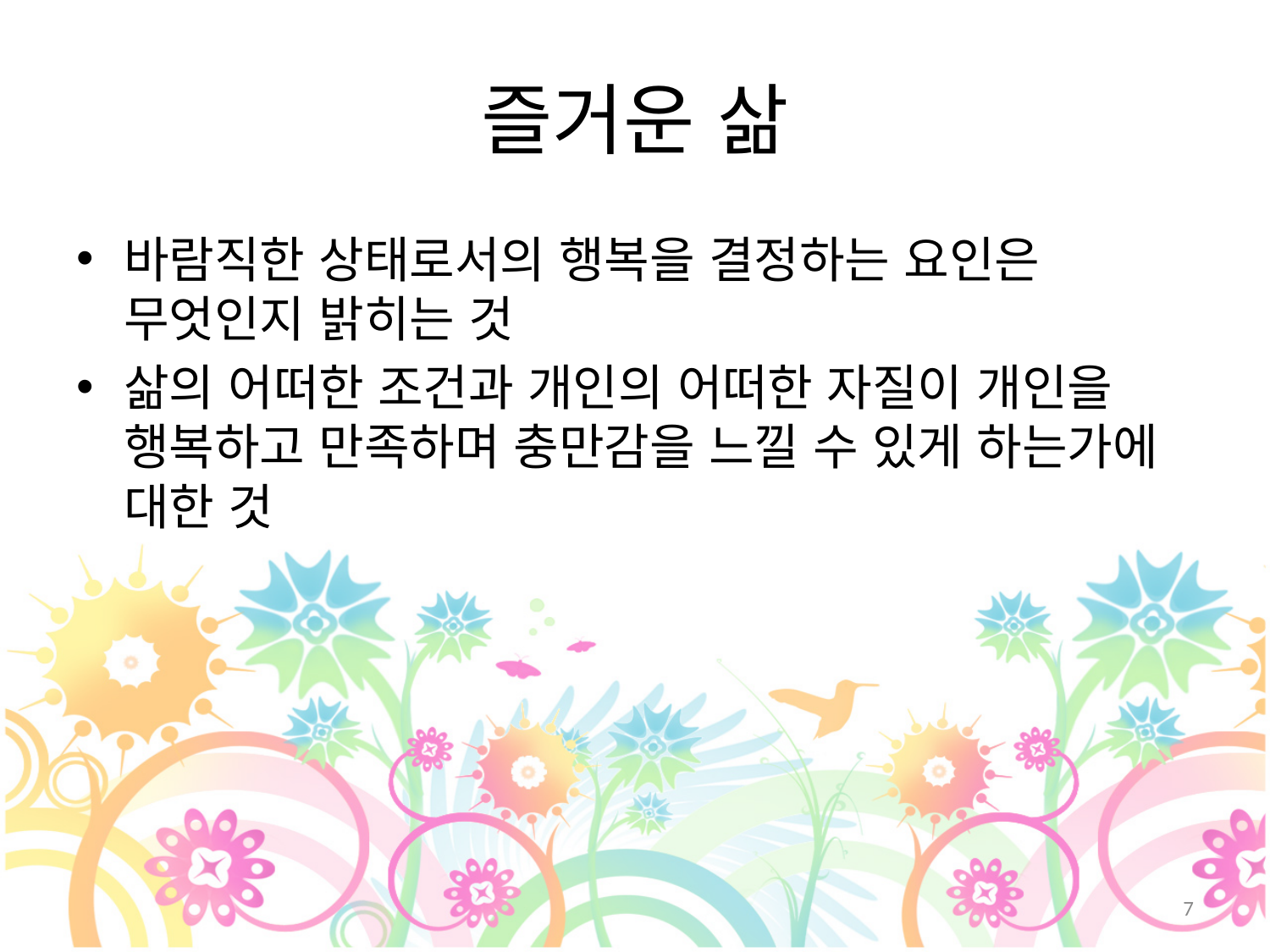

# 즐거운 삶
바람직한 상태로서의 행복을 결정하는 요인은 무엇인지 밝히는 것
삶의 어떠한 조건과 개인의 어떠한 자질이 개인을 행복하고 만족하며 충만감을 느낄 수 있게 하는가에 대한 것
7